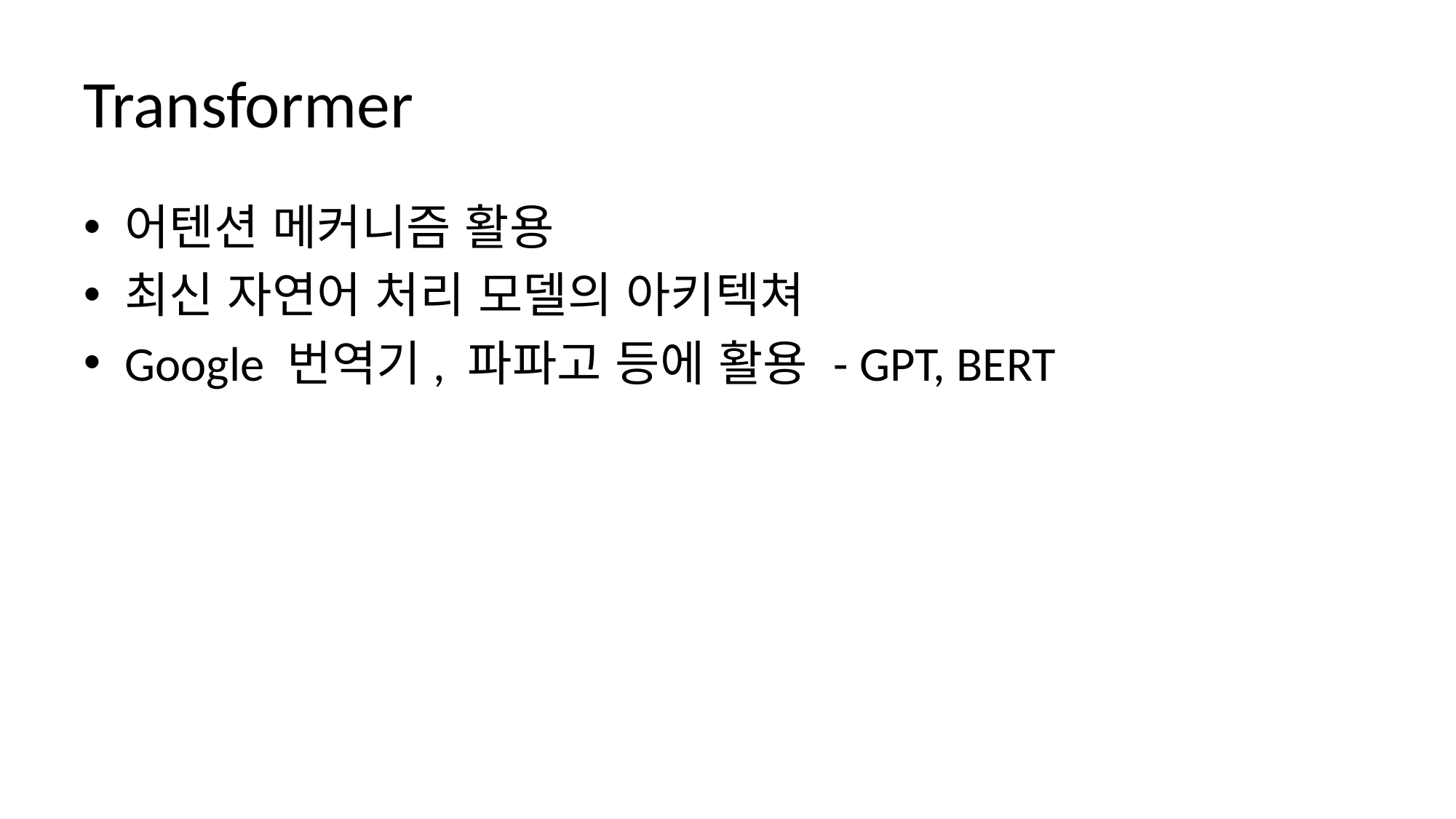

# Transformer
어텐션 메커니즘 활용
최신 자연어 처리 모델의 아키텍쳐
Google 번역기, 파파고 등에 활용 - GPT, BERT